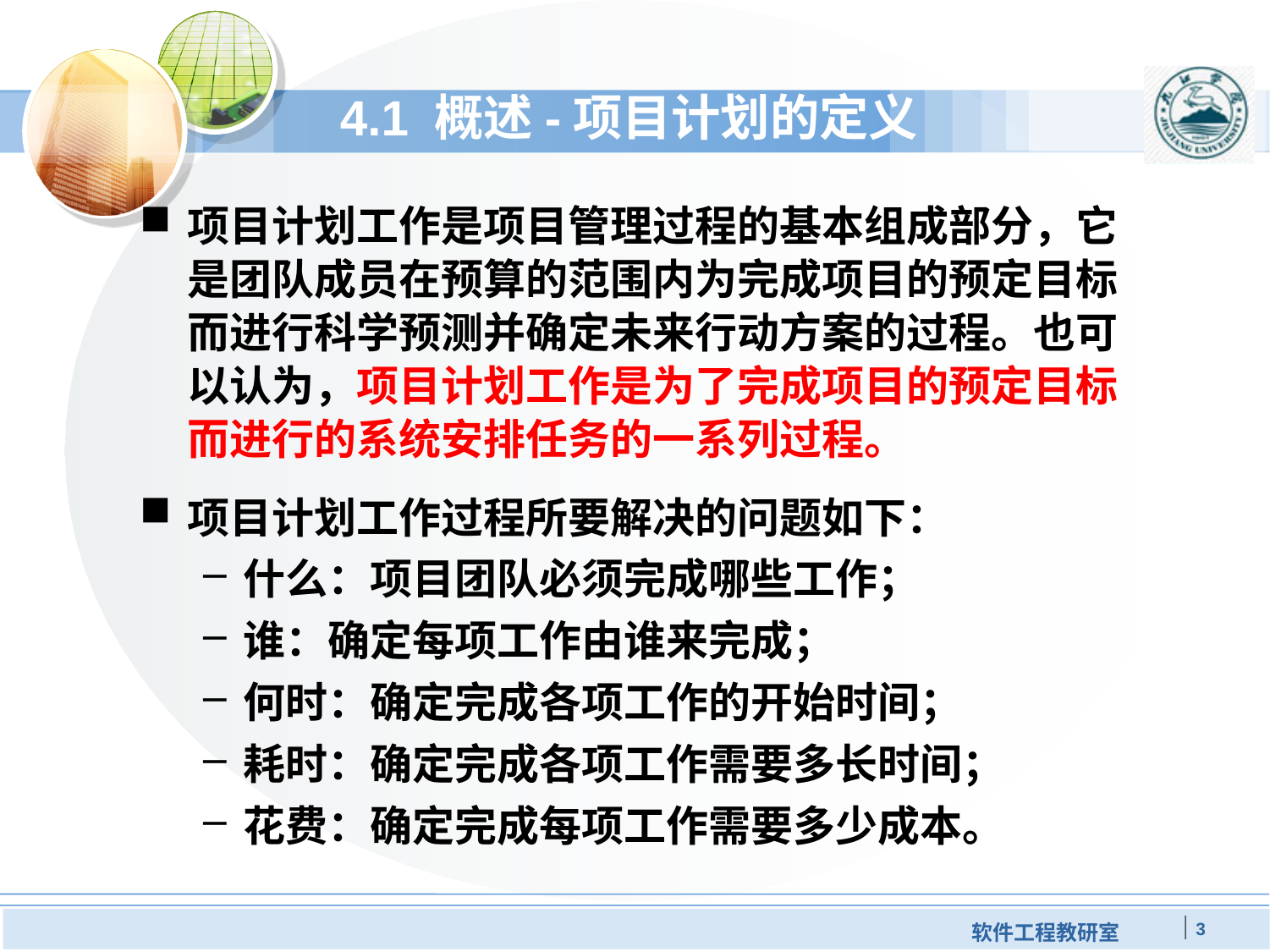

# 4.1 概述-项目计划的定义
项目计划工作是项目管理过程的基本组成部分，它是团队成员在预算的范围内为完成项目的预定目标而进行科学预测并确定未来行动方案的过程。也可以认为，项目计划工作是为了完成项目的预定目标而进行的系统安排任务的一系列过程。
项目计划工作过程所要解决的问题如下：
什么：项目团队必须完成哪些工作；
谁：确定每项工作由谁来完成；
何时：确定完成各项工作的开始时间；
耗时：确定完成各项工作需要多长时间；
花费：确定完成每项工作需要多少成本。